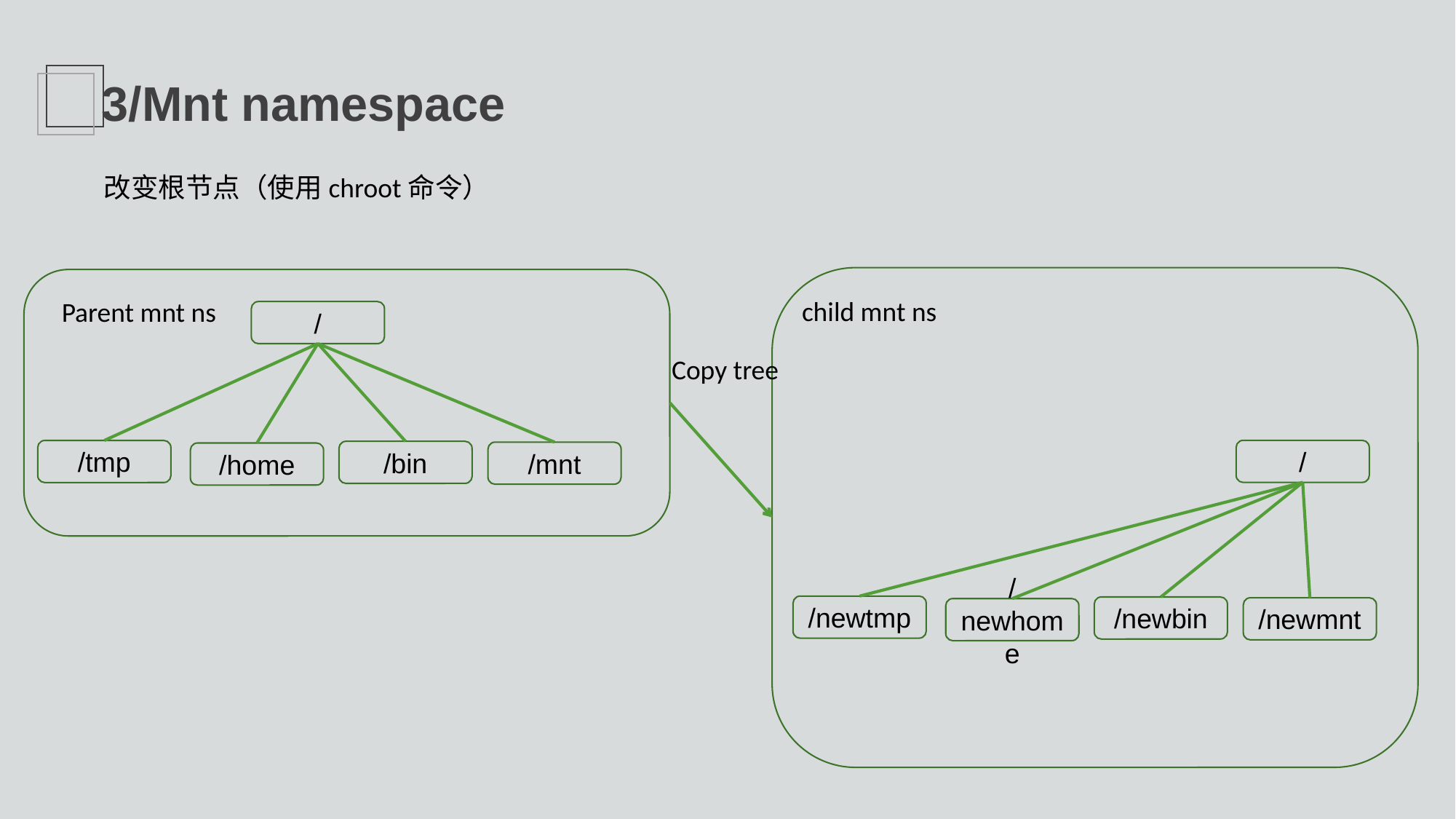

3/Mnt namespace
改变根节点（使用chroot命令）

child mnt ns
Parent mnt ns
/
Copy tree
/
/tmp
/bin
/mnt
/home
/newtmp
/newbin
/newmnt
/newhome